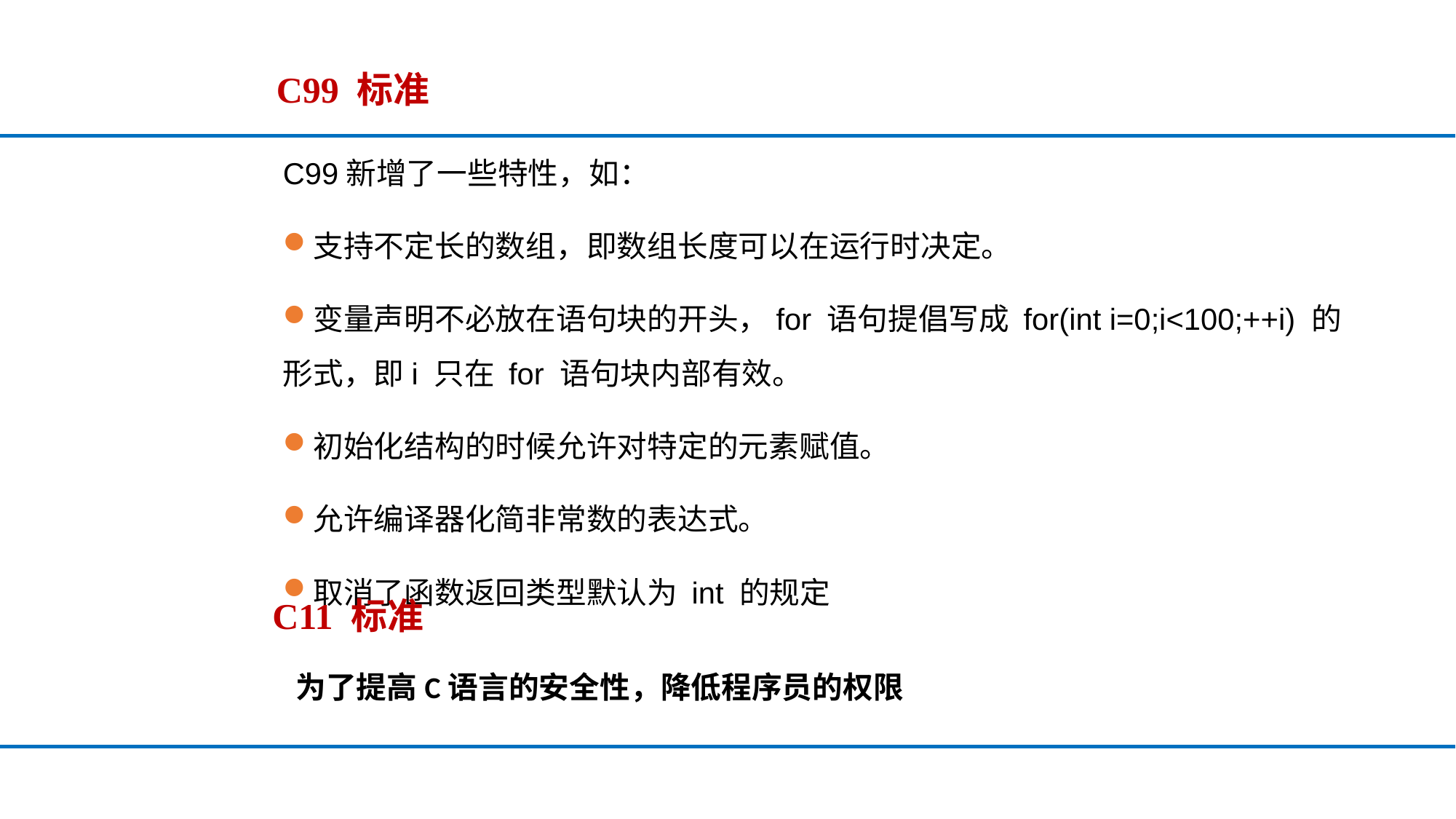

C99 标准
C99新增了一些特性，如：
支持不定长的数组，即数组长度可以在运行时决定。
变量声明不必放在语句块的开头，for 语句提倡写成 for(int i=0;i<100;++i) 的形式，即i 只在 for 语句块内部有效。
初始化结构的时候允许对特定的元素赋值。
允许编译器化简非常数的表达式。
取消了函数返回类型默认为 int 的规定
C11 标准
  为了提高C语言的安全性，降低程序员的权限